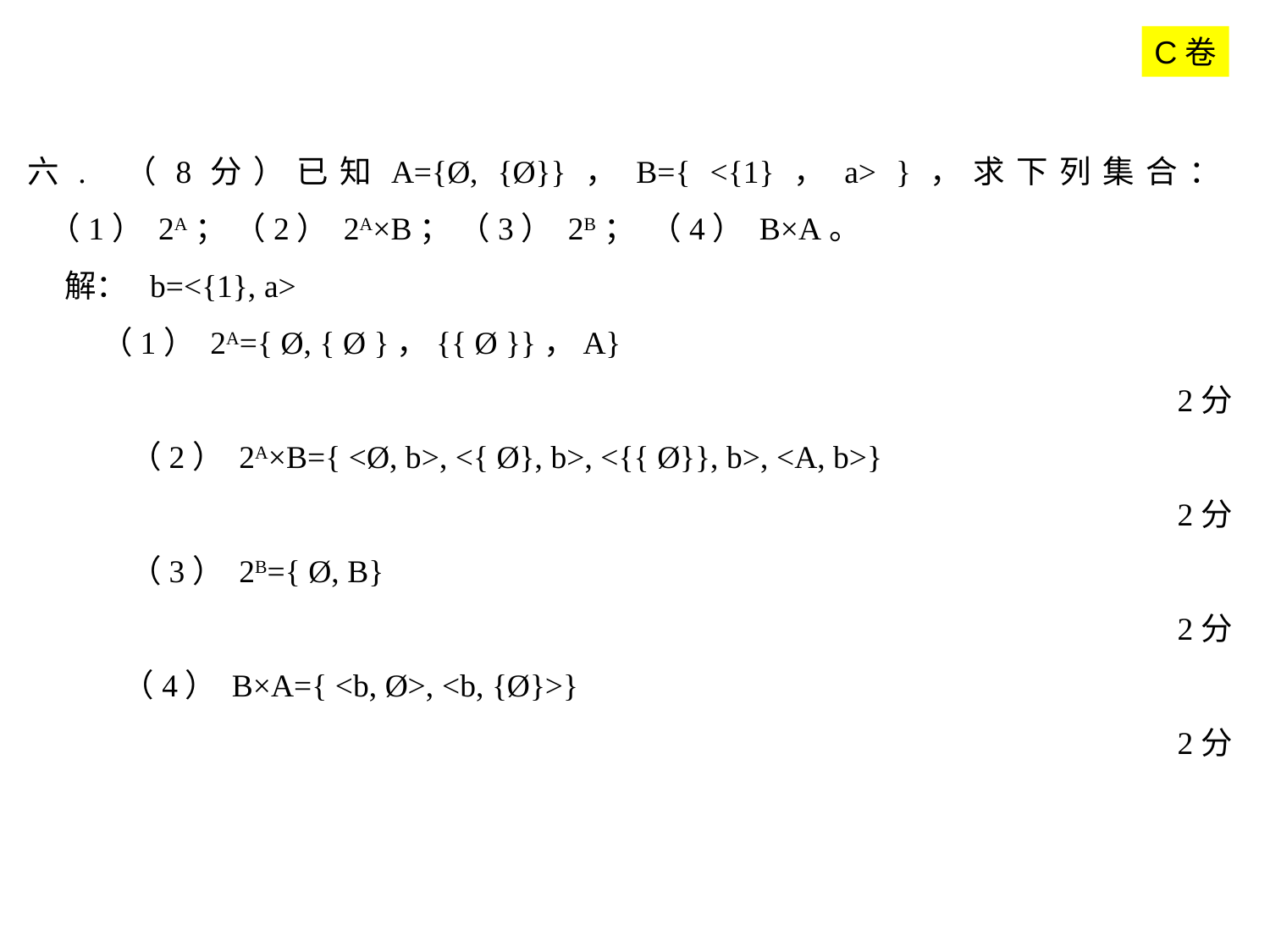

C卷
六. （8分）已知A={Ø, {Ø}}，B={ <{1}，a> }，求下列集合：
   （1） 2A； （2） 2A×B； （3） 2B；  （4） B×A。
解：  b=<{1}, a>
    （1） 2A={ Ø, { Ø }，{{ Ø }}，A}
2分
        （2） 2A×B={ <Ø, b>, <{ Ø}, b>, <{{ Ø}}, b>, <A, b>}
2分
        （3） 2B={ Ø, B}
2分
       （4） B×A={ <b, Ø>, <b, {Ø}>}
                                                                                   2分